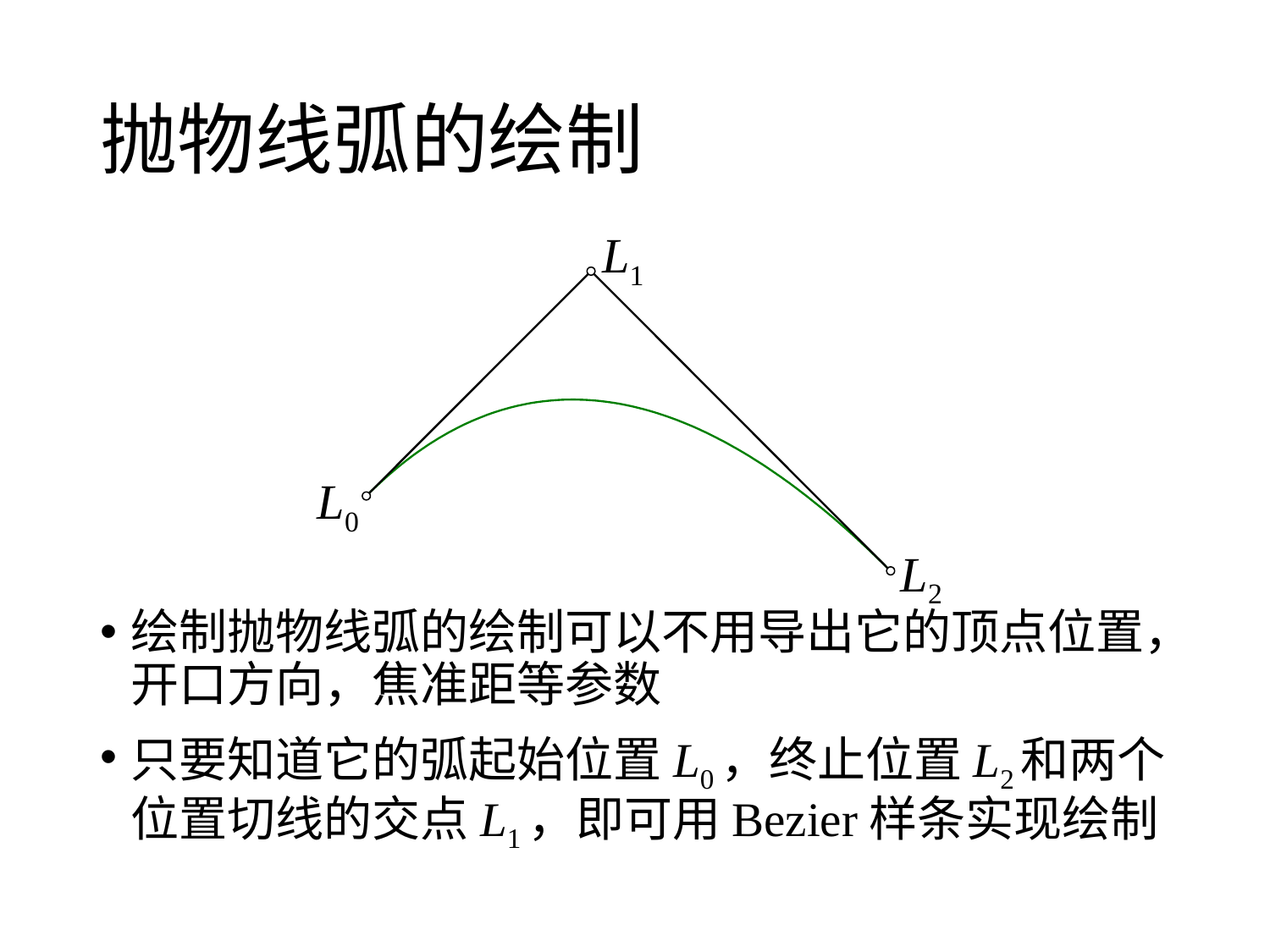

# 抛物线弧的绘制
L1

L0

L2

绘制抛物线弧的绘制可以不用导出它的顶点位置，开口方向，焦准距等参数
只要知道它的弧起始位置L0，终止位置L2和两个位置切线的交点L1，即可用Bezier样条实现绘制